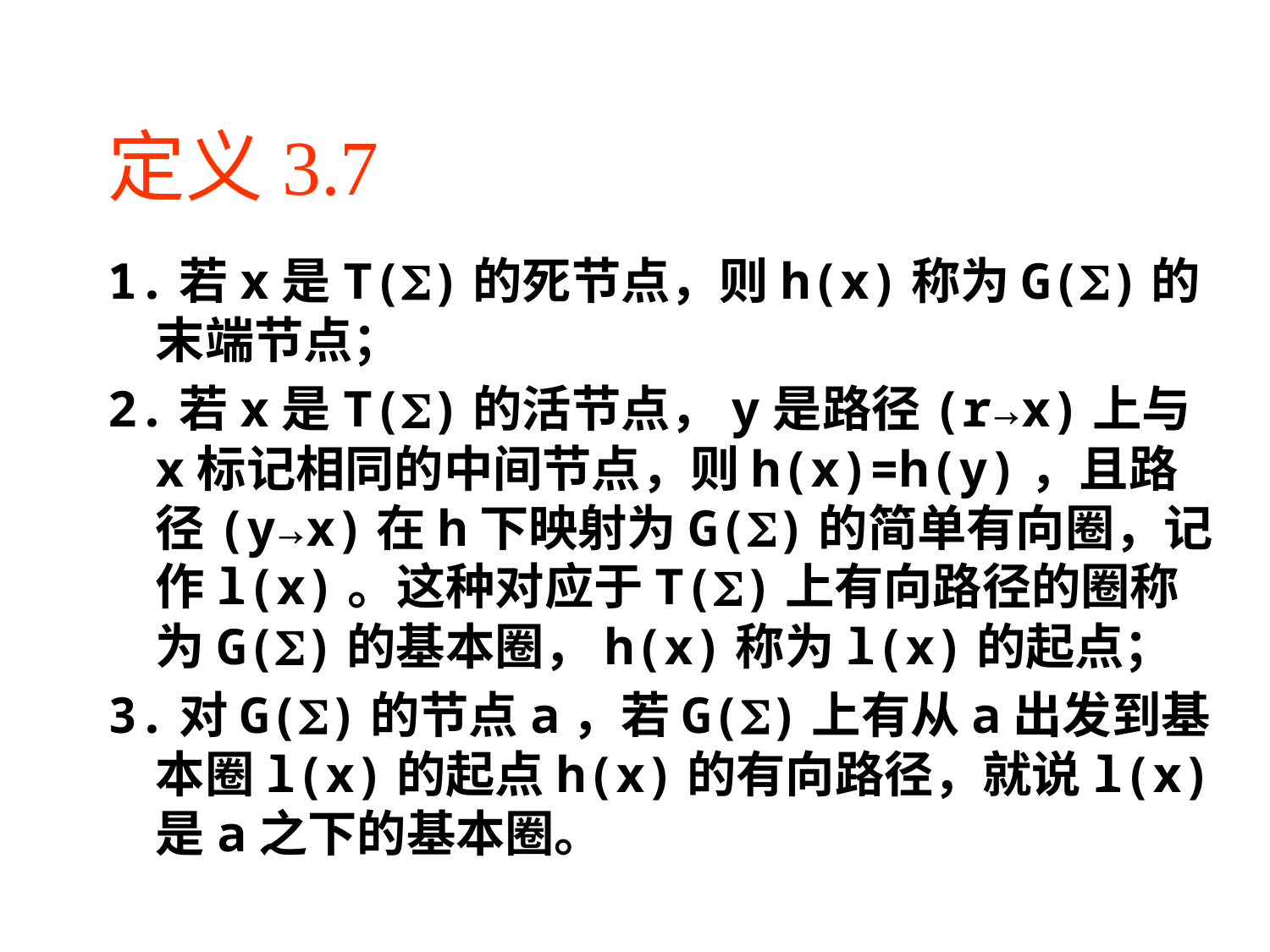

# 定义3.7
1.若x是T(Σ)的死节点，则h(x)称为G(Σ)的末端节点；
2.若x是T(Σ)的活节点，y是路径(r→x)上与x标记相同的中间节点，则h(x)=h(y)，且路径(y→x)在h下映射为G(Σ)的简单有向圈，记作l(x)。这种对应于T(Σ)上有向路径的圈称为G(Σ)的基本圈，h(x)称为l(x)的起点；
3.对G(Σ)的节点a，若G(Σ)上有从a出发到基本圈l(x)的起点h(x)的有向路径，就说l(x)是a之下的基本圈。